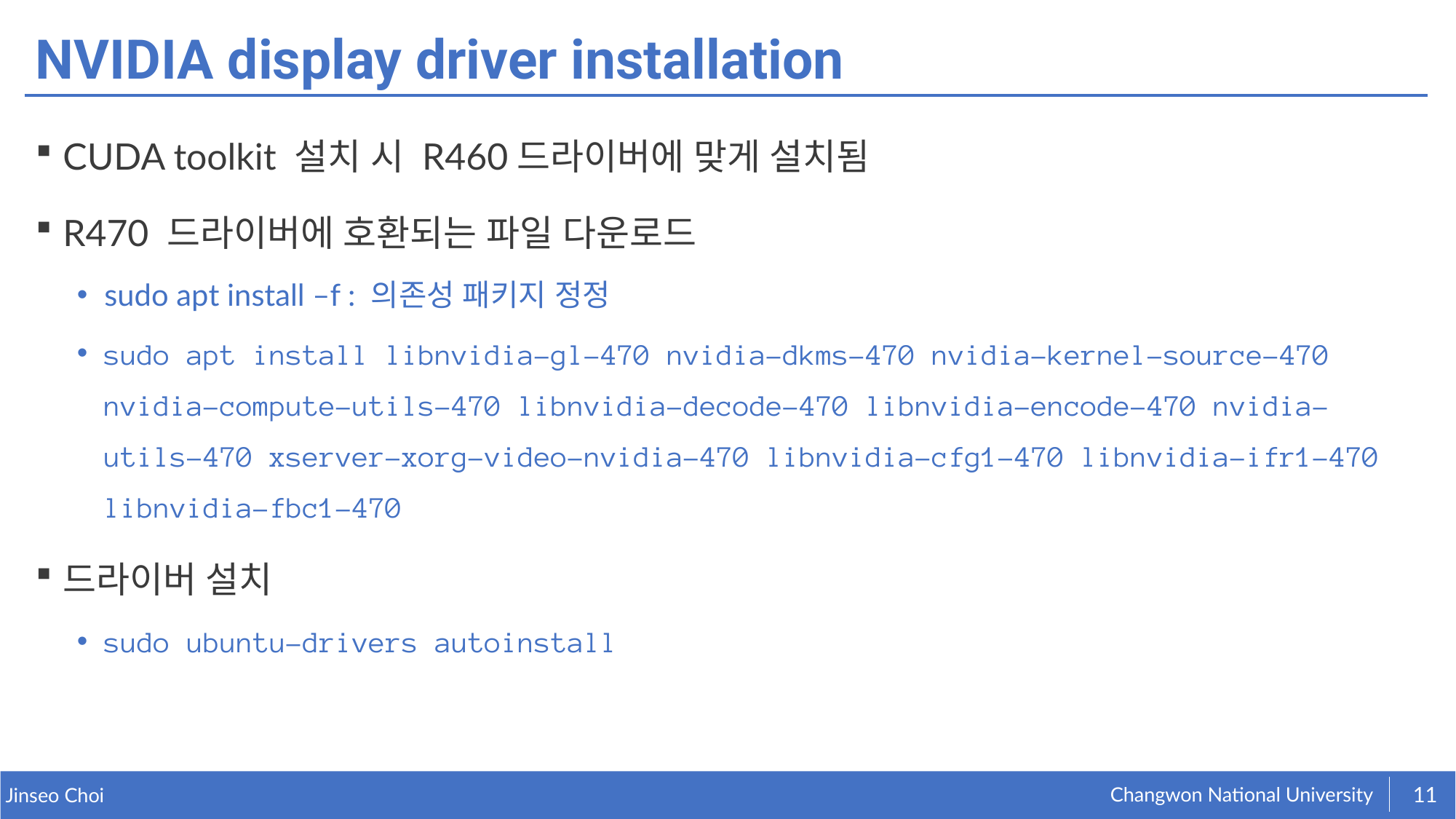

# NVIDIA display driver installation
CUDA toolkit 설치 시 R460드라이버에 맞게 설치됨
R470 드라이버에 호환되는 파일 다운로드
sudo apt install –f : 의존성 패키지 정정
sudo apt install libnvidia-gl-470 nvidia-dkms-470 nvidia-kernel-source-470 nvidia-compute-utils-470 libnvidia-decode-470 libnvidia-encode-470 nvidia-utils-470 xserver-xorg-video-nvidia-470 libnvidia-cfg1-470 libnvidia-ifr1-470 libnvidia-fbc1-470
드라이버 설치
sudo ubuntu-drivers autoinstall

11